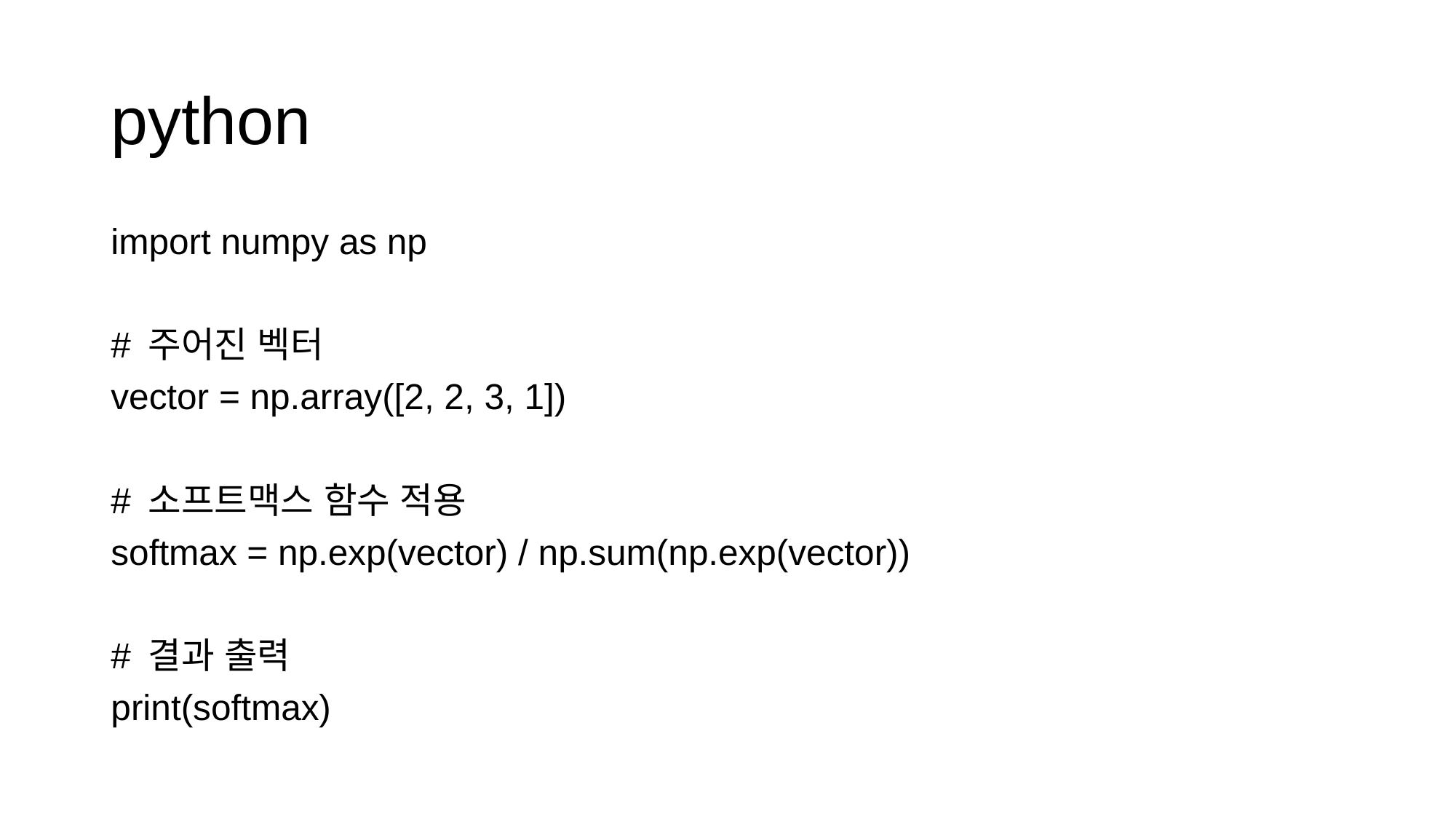

# python
import numpy as np

# 주어진 벡터
vector = np.array([2, 2, 3, 1])

# 소프트맥스 함수 적용
softmax = np.exp(vector) / np.sum(np.exp(vector))

# 결과 출력
print(softmax)